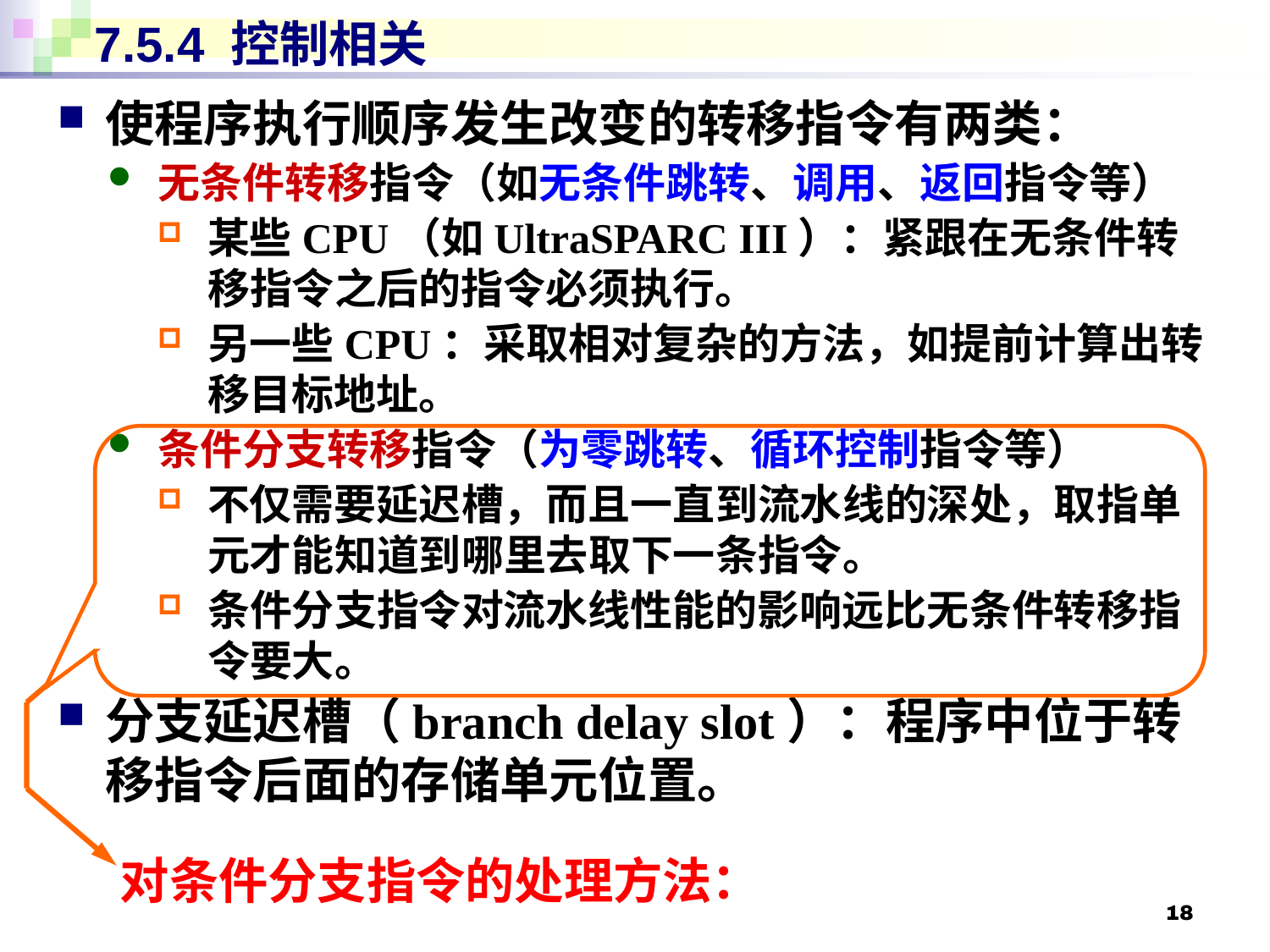

# 7.5.4 控制相关
使程序执行顺序发生改变的转移指令有两类：
无条件转移指令（如无条件跳转、调用、返回指令等）
某些CPU（如UltraSPARC III）：紧跟在无条件转移指令之后的指令必须执行。
另一些CPU：采取相对复杂的方法，如提前计算出转移目标地址。
条件分支转移指令（为零跳转、循环控制指令等）
不仅需要延迟槽，而且一直到流水线的深处，取指单元才能知道到哪里去取下一条指令。
条件分支指令对流水线性能的影响远比无条件转移指令要大。
分支延迟槽（branch delay slot）：程序中位于转移指令后面的存储单元位置。

对条件分支指令的处理方法：
18